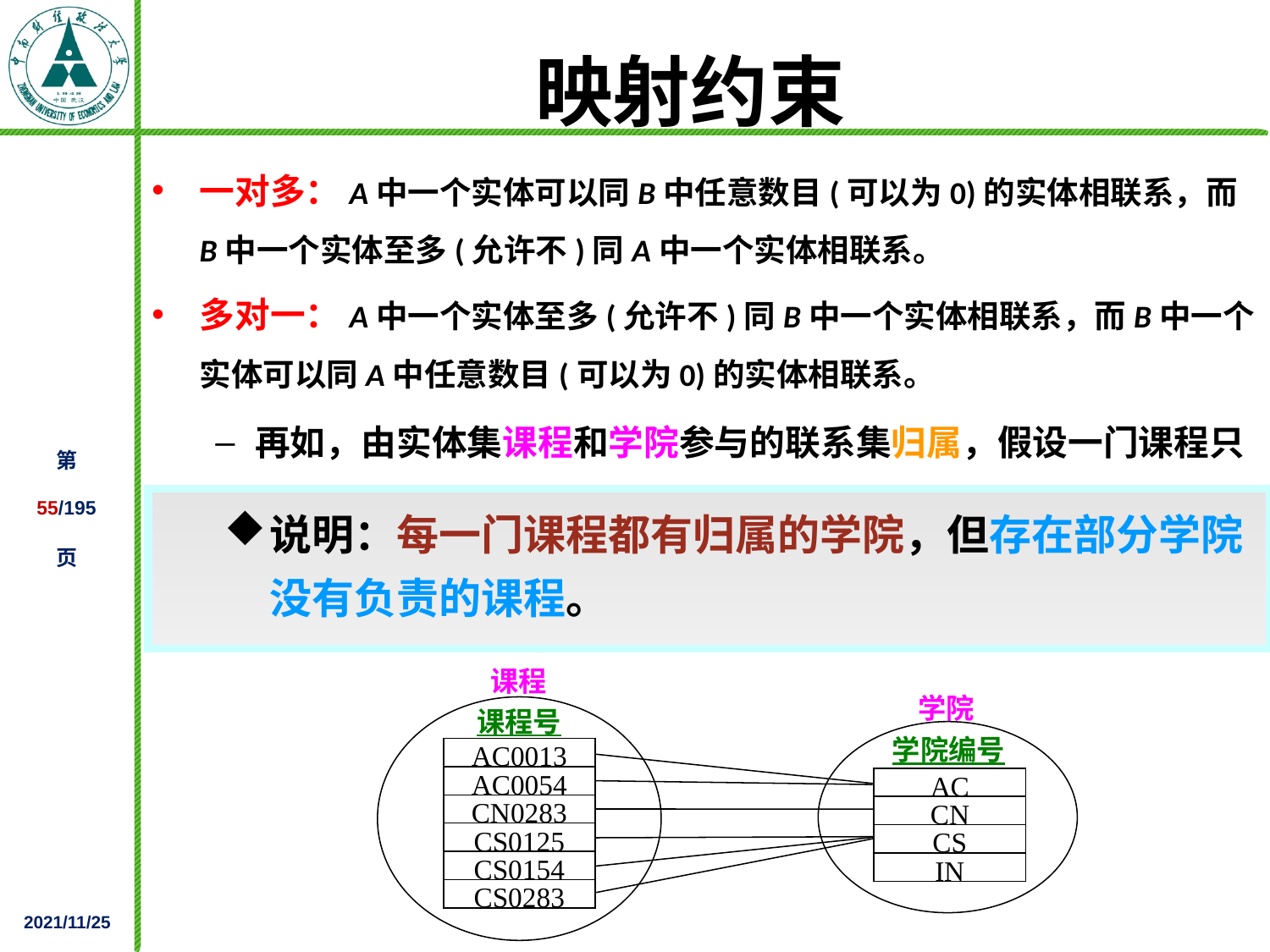

# 映射约束
一对多：A中一个实体可以同B中任意数目(可以为0)的实体相联系，而B中一个实体至多(允许不)同A中一个实体相联系。
多对一：A中一个实体至多(允许不)同B中一个实体相联系，而B中一个实体可以同A中任意数目(可以为0)的实体相联系。
再如，由实体集课程和学院参与的联系集归属，假设一门课程只能归属于一个学院，但一个学院可以负责多门课程，则归属为从实体集课程到学院之间的多对一联系集，或为从实体集学院到课程的一对多联系集。
说明：每一门课程都有归属的学院，但存在部分学院没有负责的课程。

课程
学院

课程号

学院编号
AC0013
AC0054
CN0283
CS0125
CS0154
CS0283

AC
CN
CS
IN

2021/11/25